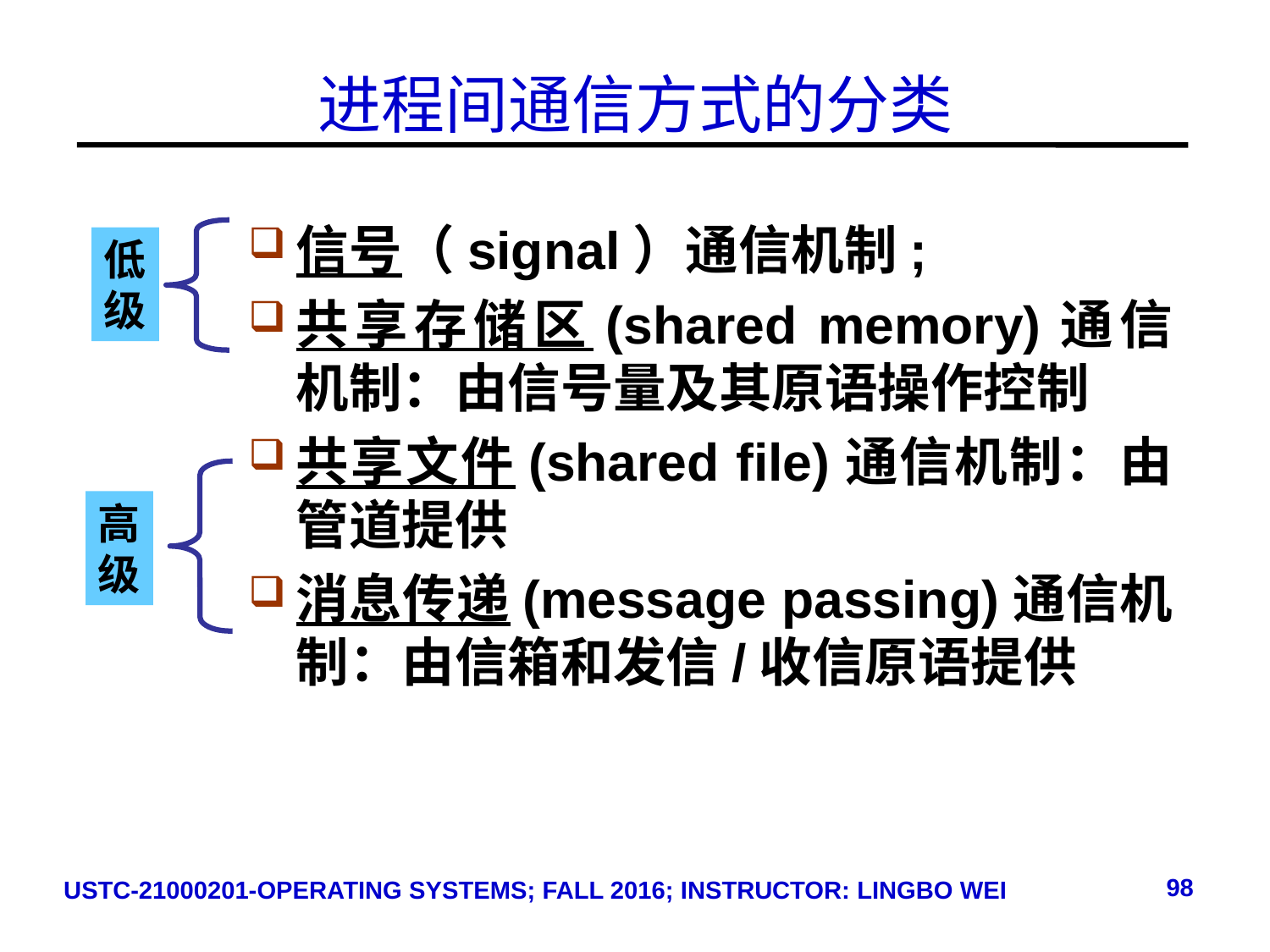

# 进程间通信方式的分类
信号（signal）通信机制;
共享存储区(shared memory)通信机制：由信号量及其原语操作控制
共享文件(shared file)通信机制：由管道提供
消息传递(message passing)通信机制：由信箱和发信/收信原语提供

低
级

高
级
98
USTC-21000201-OPERATING SYSTEMS; FALL 2016; INSTRUCTOR: LINGBO WEI